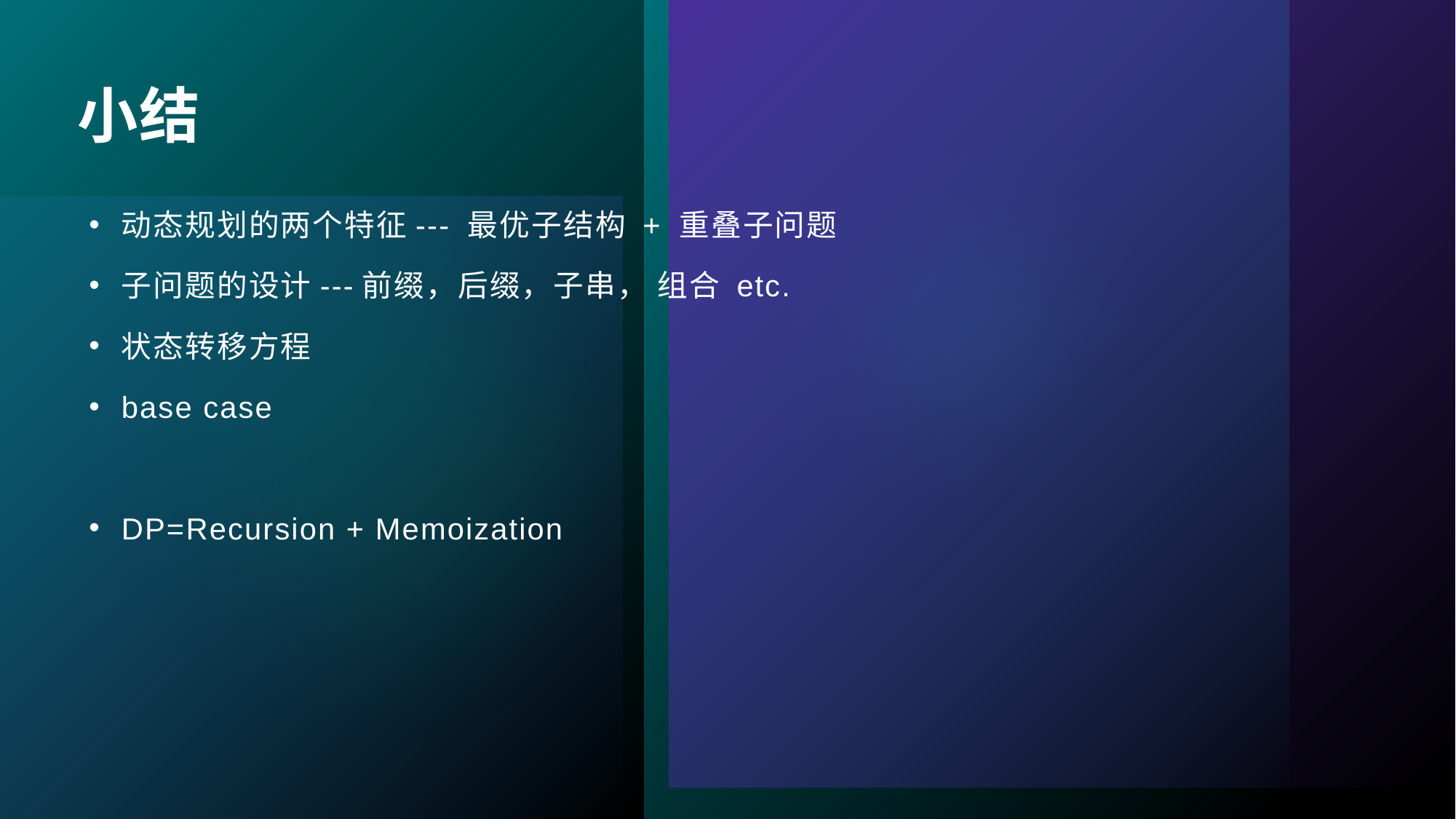

# 小结
动态规划的两个特征--- 最优子结构 + 重叠子问题
子问题的设计---前缀，后缀，子串， 组合 etc.
状态转移方程
base case

DP=Recursion + Memoization